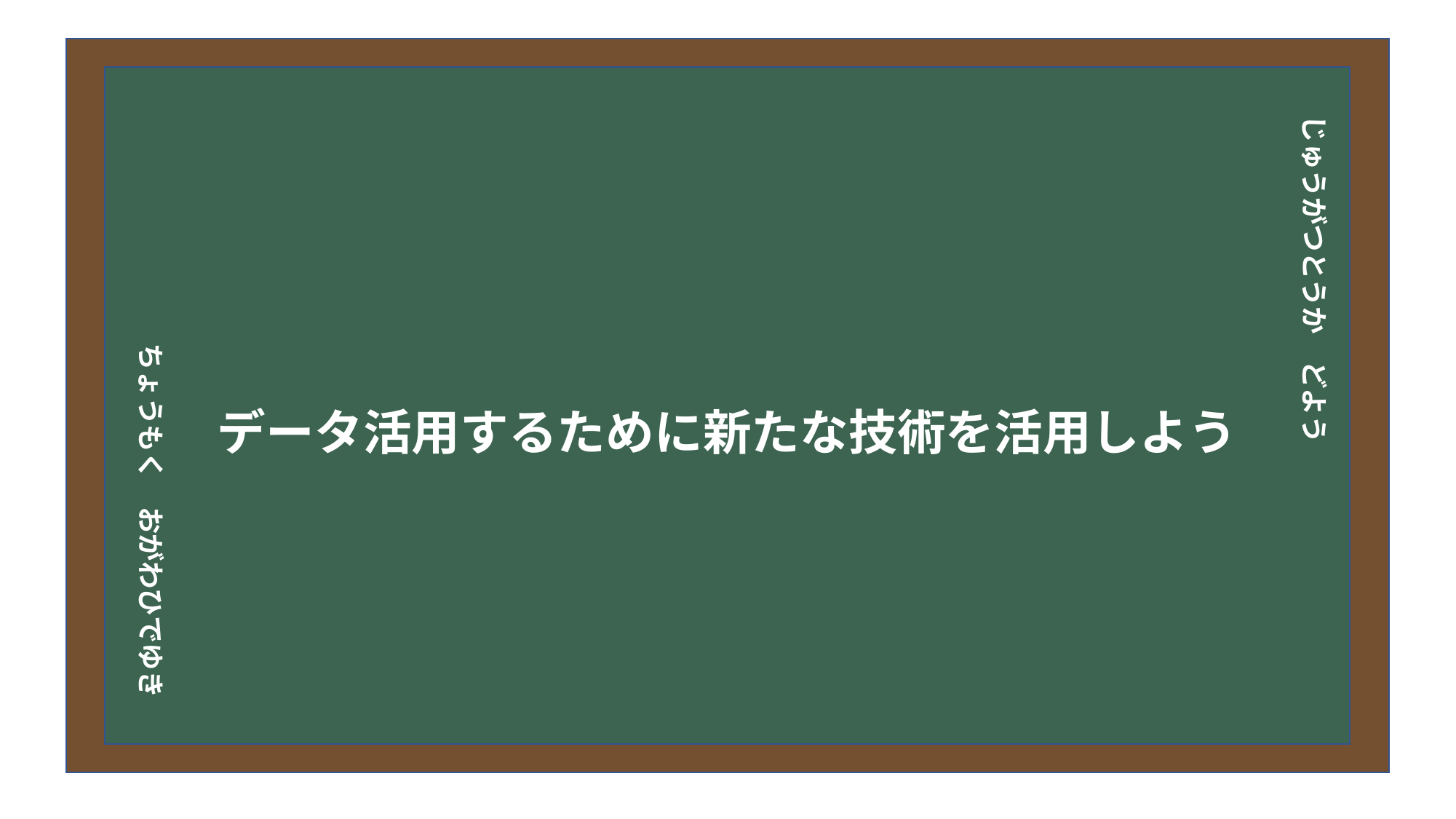

# 今日の目次

データ活用するために新たな技術を活用しよう
じゅうがつとうか　どよう

DXについて
中小企業の問題
解決提案
まとめ
ちょうもく　おがわひでゆき